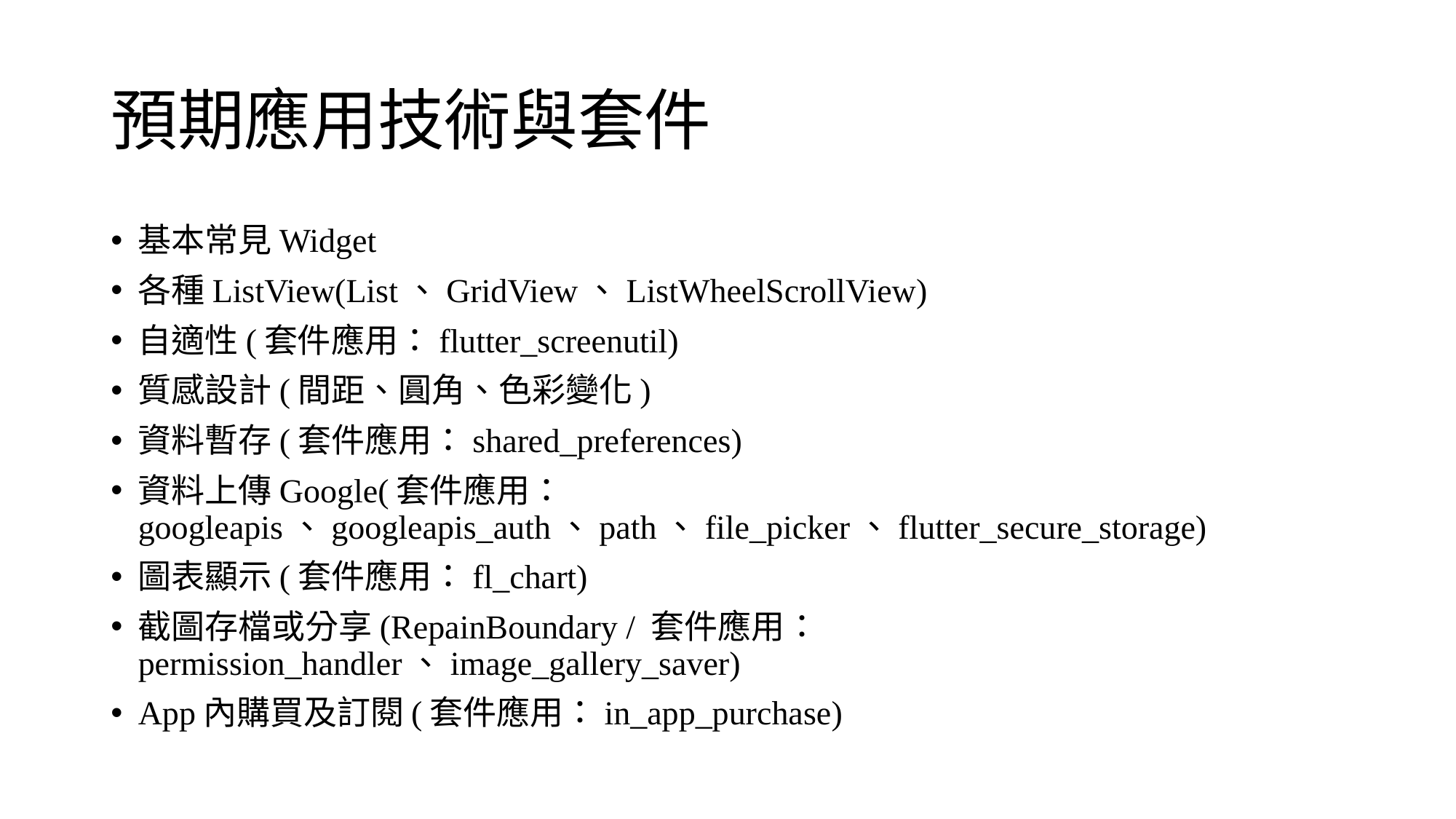

# 預期應用技術與套件
基本常見Widget
各種ListView(List、GridView、ListWheelScrollView)
自適性(套件應用：flutter_screenutil)
質感設計(間距、圓角、色彩變化)
資料暫存(套件應用：shared_preferences)
資料上傳Google(套件應用：googleapis、googleapis_auth、path、file_picker、flutter_secure_storage)
圖表顯示(套件應用：fl_chart)
截圖存檔或分享(RepainBoundary / 套件應用：permission_handler、image_gallery_saver)
App內購買及訂閱(套件應用：in_app_purchase)